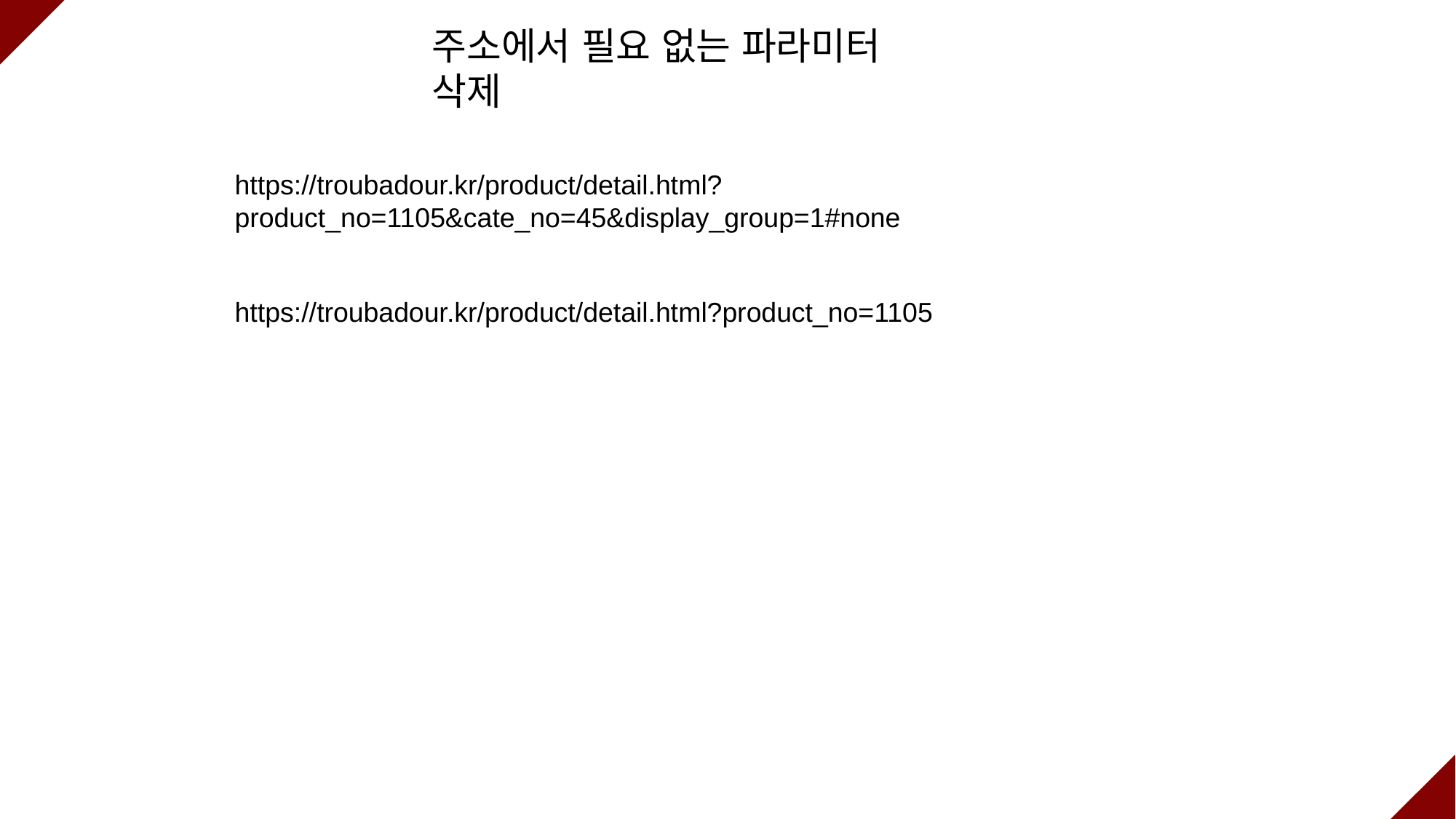

주소에서 필요 없는 파라미터 삭제
https://troubadour.kr/product/detail.html?product_no=1105&cate_no=45&display_group=1#none
https://troubadour.kr/product/detail.html?product_no=1105